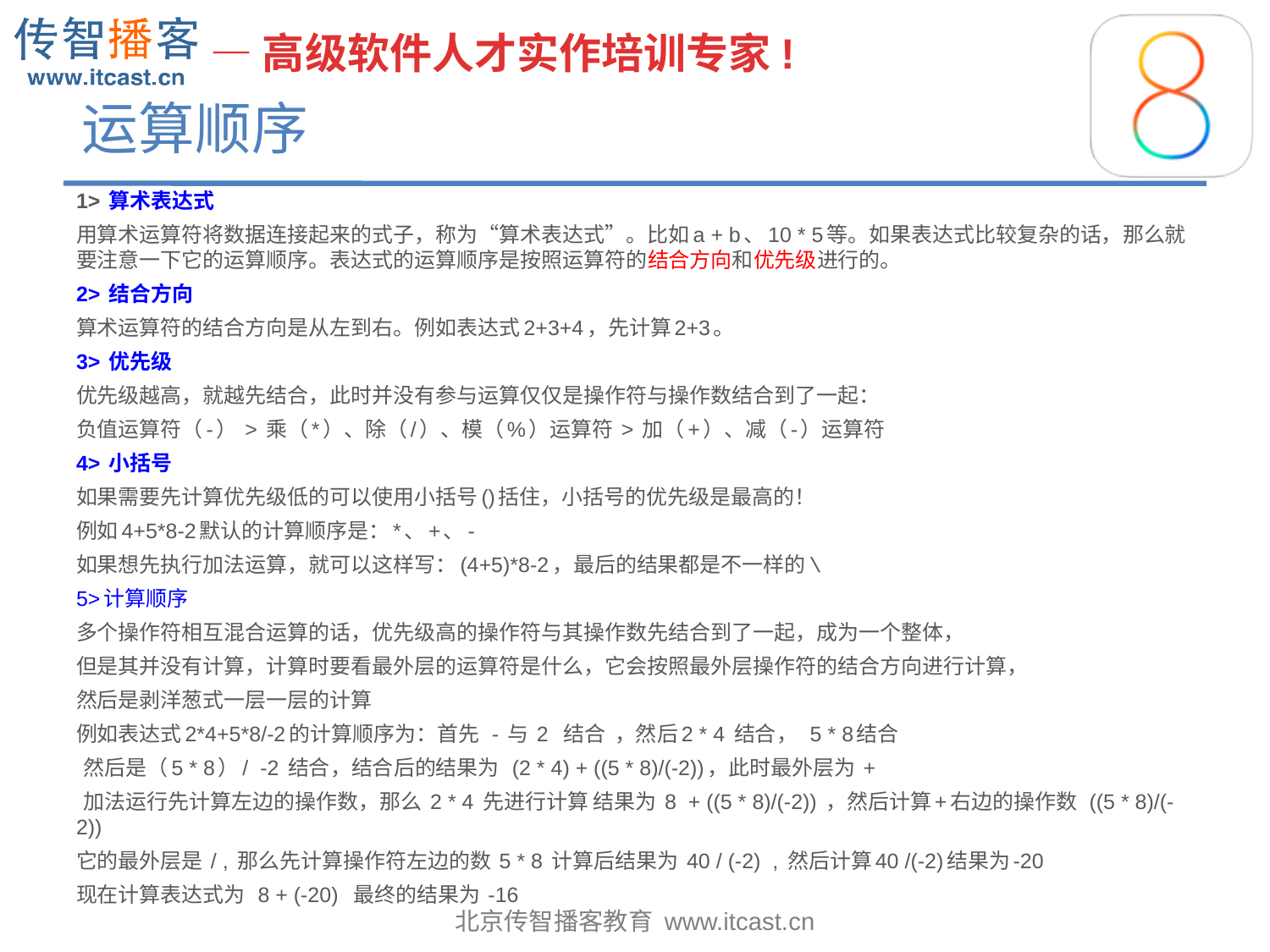

# 运算顺序
1> 算术表达式
用算术运算符将数据连接起来的式子，称为“算术表达式”。比如a + b、10 * 5等。如果表达式比较复杂的话，那么就要注意一下它的运算顺序。表达式的运算顺序是按照运算符的结合方向和优先级进行的。
2> 结合方向
算术运算符的结合方向是从左到右。例如表达式2+3+4，先计算2+3。
3> 优先级
优先级越高，就越先结合，此时并没有参与运算仅仅是操作符与操作数结合到了一起：
负值运算符（-） > 乘（*）、除（/）、模（%）运算符 > 加（+）、减（-）运算符
4> 小括号
如果需要先计算优先级低的可以使用小括号()括住，小括号的优先级是最高的！
例如4+5*8-2默认的计算顺序是：*、+、-
如果想先执行加法运算，就可以这样写：(4+5)*8-2，最后的结果都是不一样的\
5>计算顺序
多个操作符相互混合运算的话，优先级高的操作符与其操作数先结合到了一起，成为一个整体，
但是其并没有计算，计算时要看最外层的运算符是什么，它会按照最外层操作符的结合方向进行计算，
然后是剥洋葱式一层一层的计算
例如表达式2*4+5*8/-2的计算顺序为：首先  - 与 2  结合  ，然后2 * 4 结合，  5 * 8结合
 然后是（5 * 8）/  -2 结合，结合后的结果为  (2 * 4) + ((5 * 8)/(-2))，此时最外层为 +
 加法运行先计算左边的操作数，那么 2 * 4 先进行计算 结果为 8  + ((5 * 8)/(-2)) ，然后计算+右边的操作数  ((5 * 8)/(-2))
它的最外层是 / , 那么先计算操作符左边的数 5 * 8 计算后结果为 40 / (-2)  , 然后计算40 /(-2)结果为-20
现在计算表达式为  8 + (-20)  最终的结果为 -16